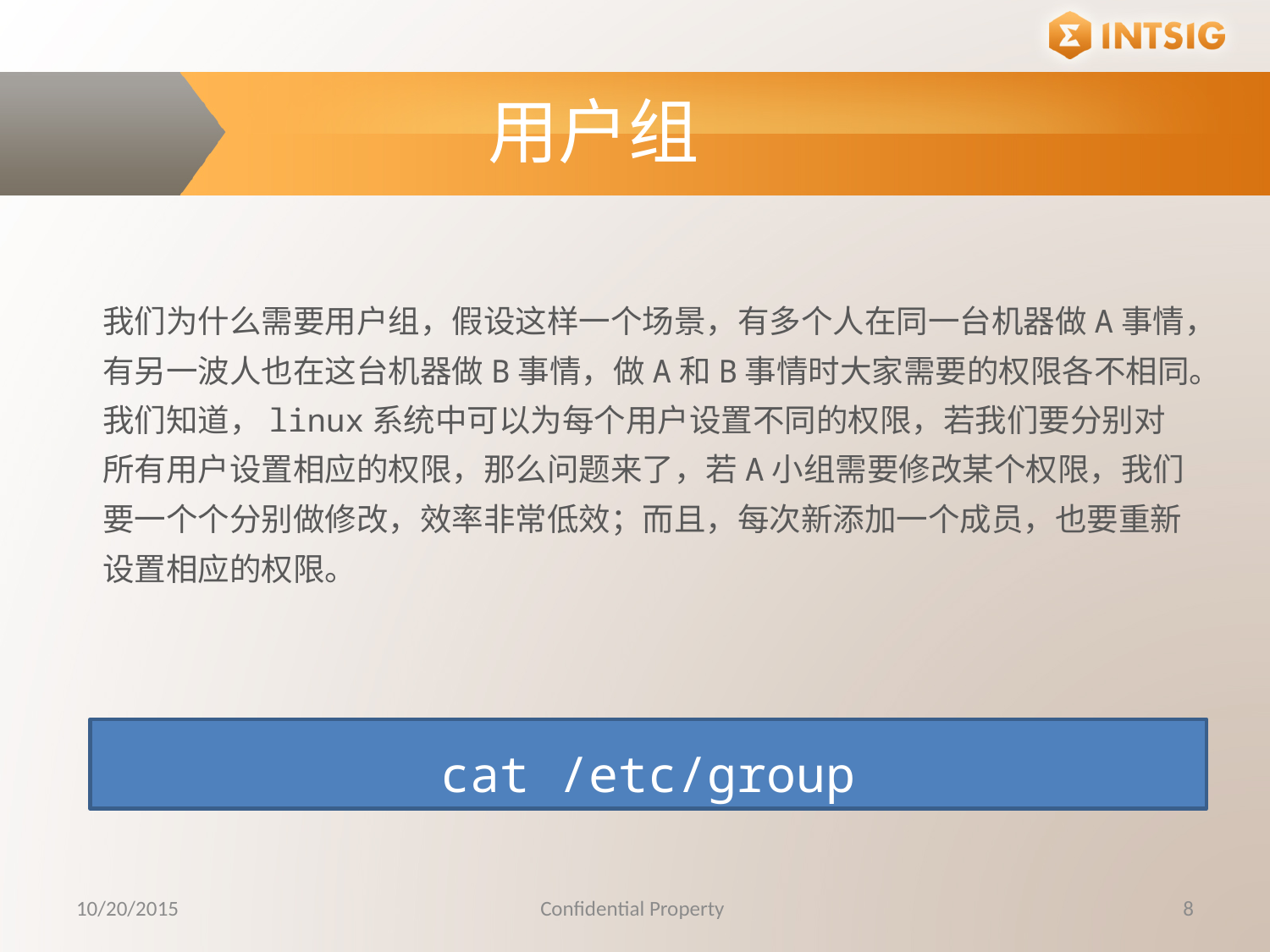

用户组
我们为什么需要用户组，假设这样一个场景，有多个人在同一台机器做A事情，有另一波人也在这台机器做B事情，做A和B事情时大家需要的权限各不相同。我们知道，linux系统中可以为每个用户设置不同的权限，若我们要分别对所有用户设置相应的权限，那么问题来了，若A小组需要修改某个权限，我们要一个个分别做修改，效率非常低效；而且，每次新添加一个成员，也要重新设置相应的权限。
cat /etc/group
10/20/2015
Confidential Property
8